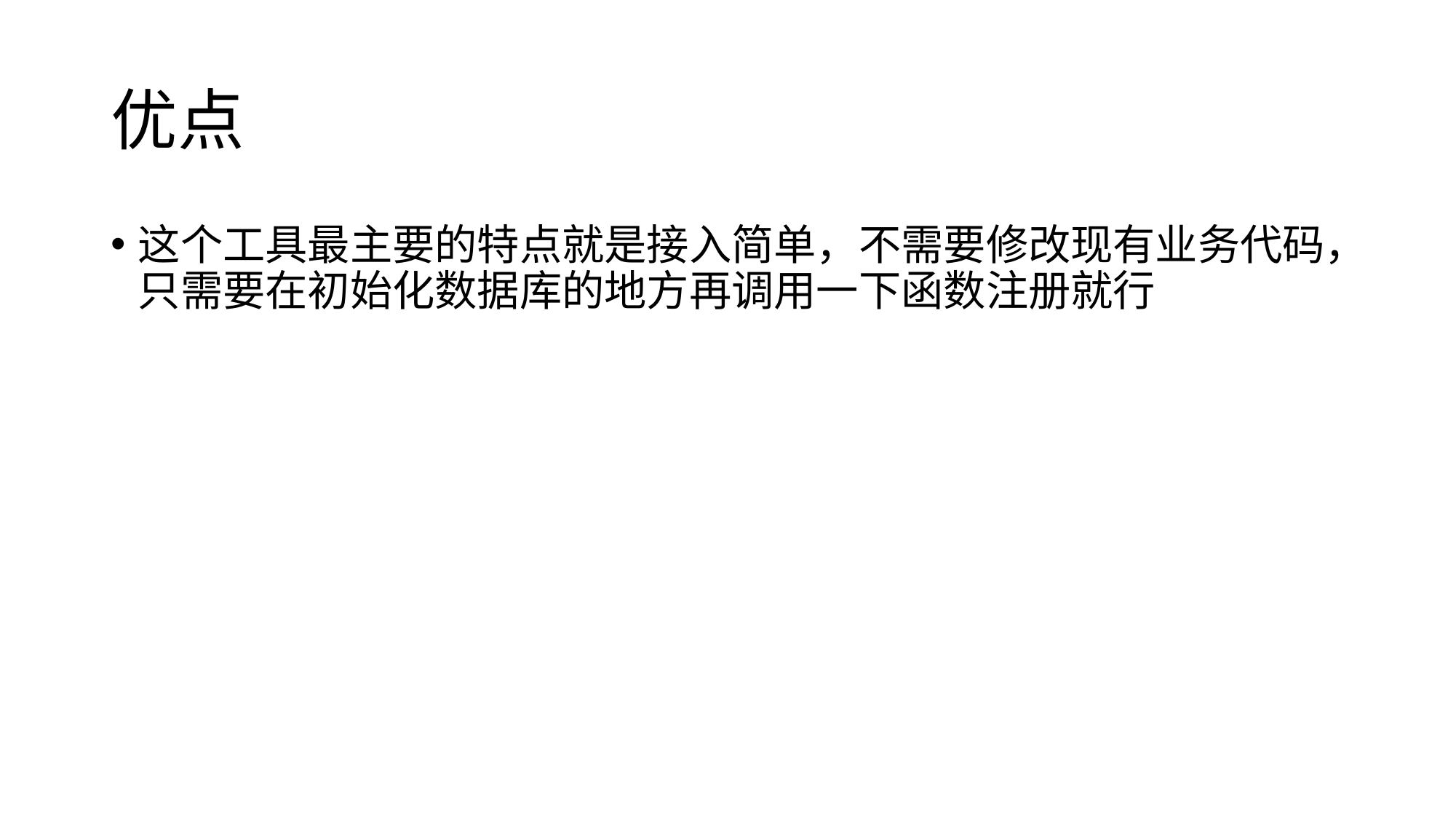

# 优点
这个工具最主要的特点就是接入简单，不需要修改现有业务代码，只需要在初始化数据库的地方再调用一下函数注册就行